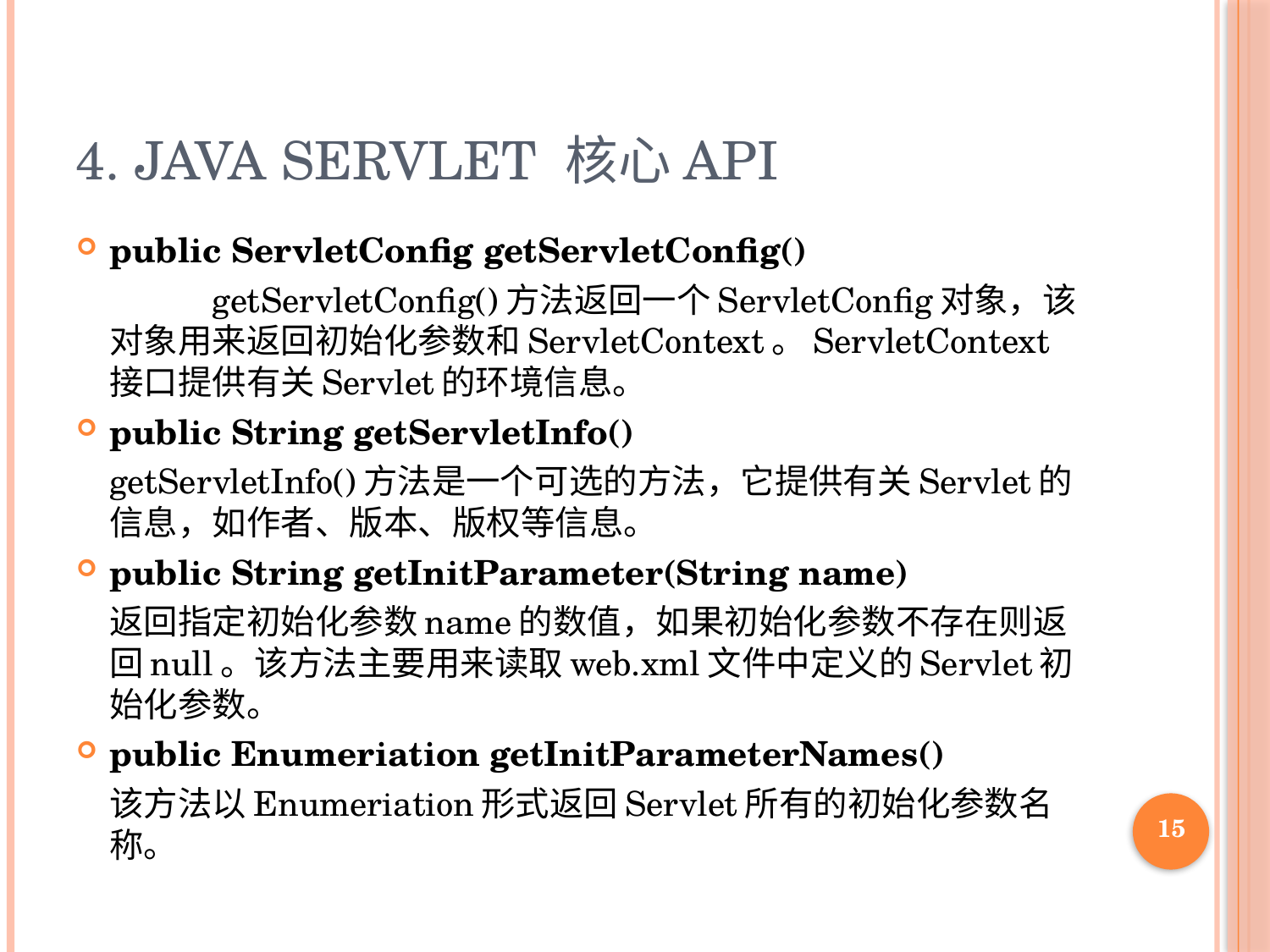

# 4. Java Servlet 核心API
public ServletConfig getServletConfig()
	 	getServletConfig()方法返回一个ServletConfig对象，该对象用来返回初始化参数和ServletContext。ServletContext接口提供有关Servlet的环境信息。
public String getServletInfo()
		getServletInfo()方法是一个可选的方法，它提供有关Servlet的信息，如作者、版本、版权等信息。
public String getInitParameter(String name)
		返回指定初始化参数name的数值，如果初始化参数不存在则返回null。该方法主要用来读取web.xml文件中定义的Servlet初始化参数。
public Enumeriation getInitParameterNames()
		该方法以Enumeriation形式返回Servlet所有的初始化参数名称。
15